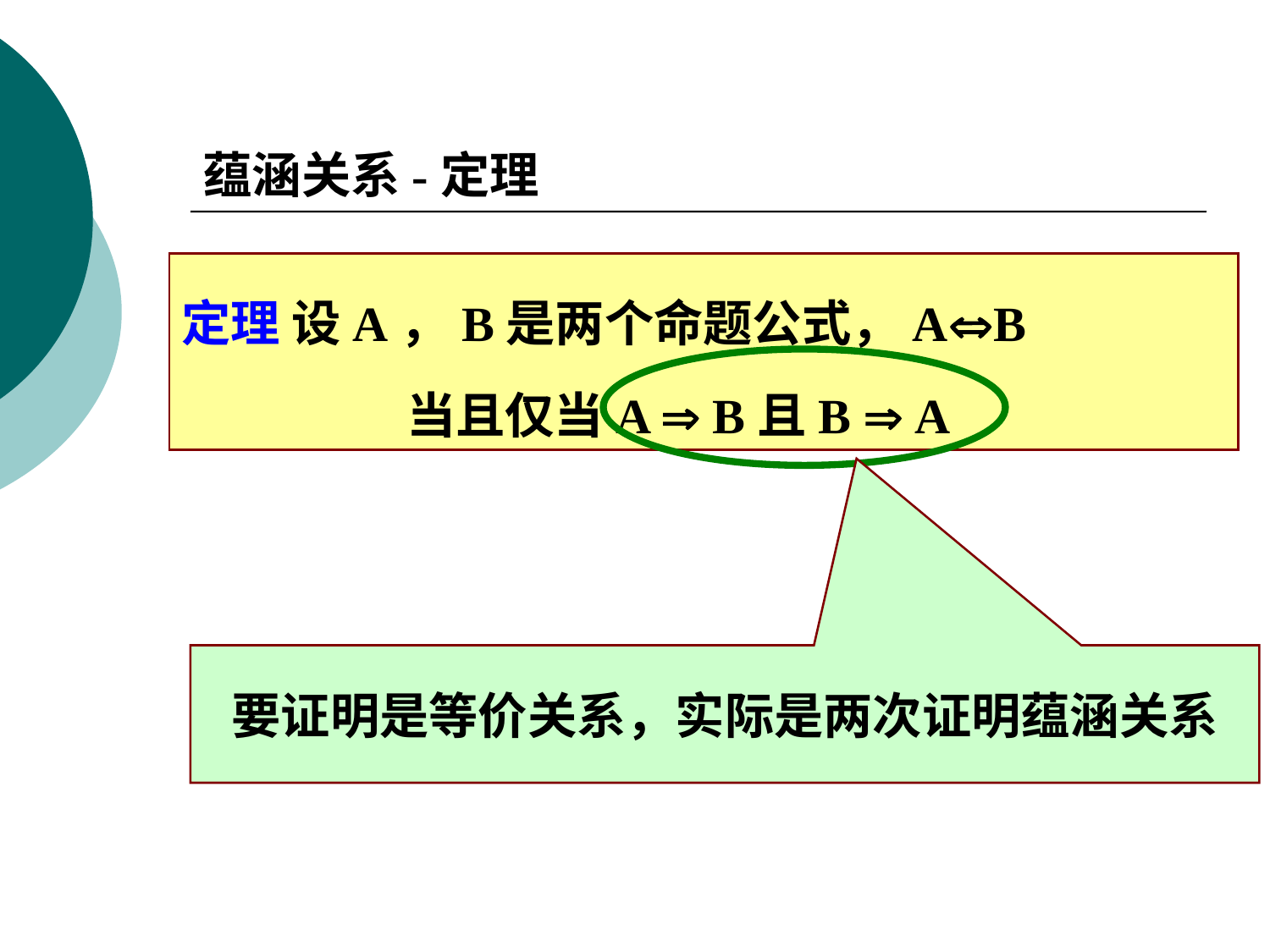

蕴涵关系-定理
定理 设A，B是两个命题公式，A⇔B
                   当且仅当A ⇒ B且B ⇒ A

要证明是等价关系，实际是两次证明蕴涵关系